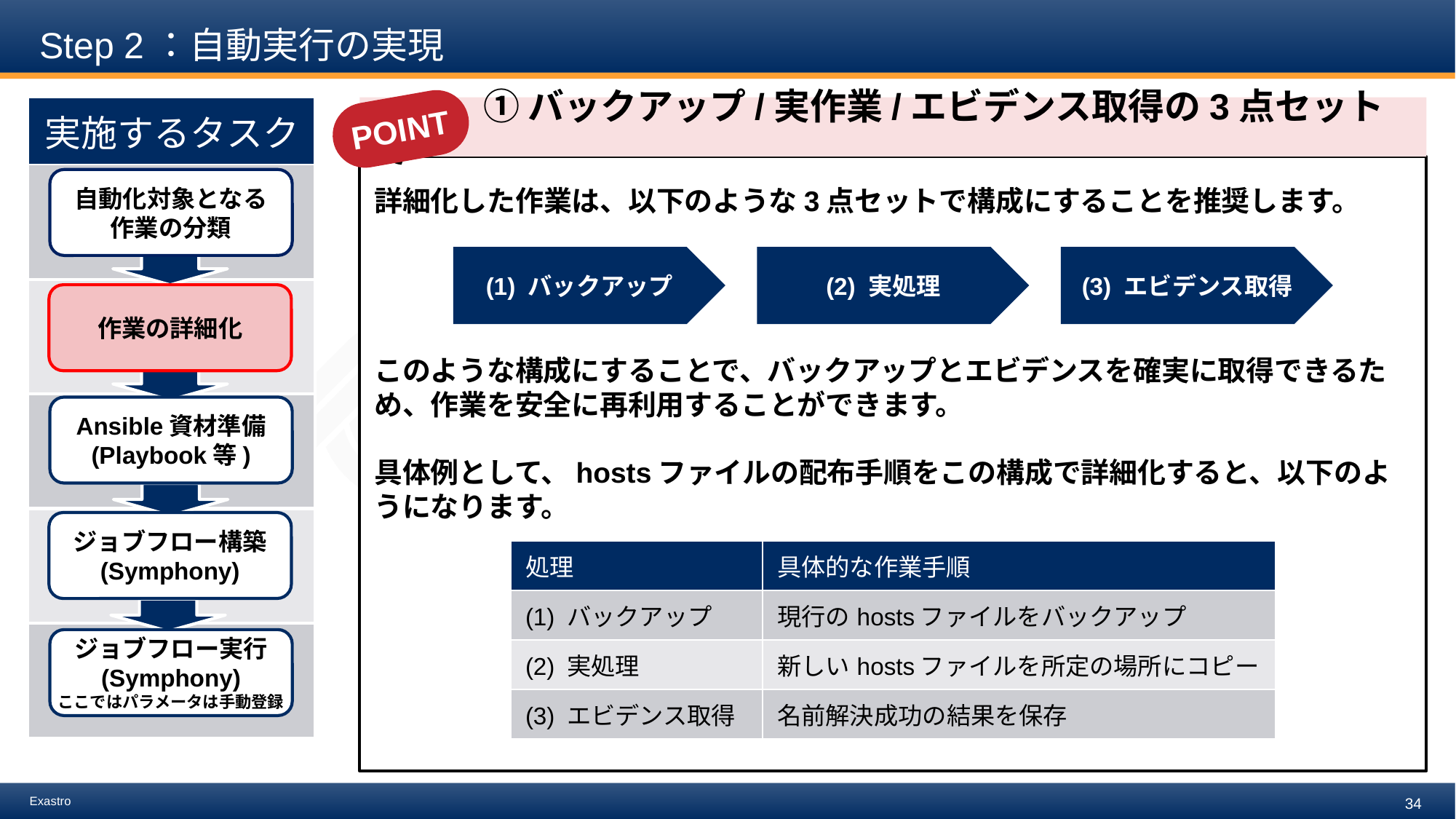

# Step 2：自動実行の実現
POINT
| 実施するタスク |
| --- |
|  |
|  |
|  |
|  |
|  |
　　　① バックアップ/実作業/エビデンス取得の3点セットで

詳細化した作業は、以下のような3点セットで構成にすることを推奨します。

このような構成にすることで、バックアップとエビデンスを確実に取得できるため、作業を安全に再利用することができます。

具体例として、hostsファイルの配布手順をこの構成で詳細化すると、以下のようになります。

自動化対象となる作業の分類
(1) バックアップ
(2) 実処理
(3) エビデンス取得

作業の詳細化

Ansible資材準備
(Playbook等)

ジョブフロー構築
(Symphony)
| 処理 | 具体的な作業手順 |
| --- | --- |
| (1) バックアップ | 現行のhostsファイルをバックアップ |
| (2) 実処理 | 新しいhostsファイルを所定の場所にコピー |
| (3) エビデンス取得 | 名前解決成功の結果を保存 |

ジョブフロー実行
(Symphony)
ここではパラメータは手動登録